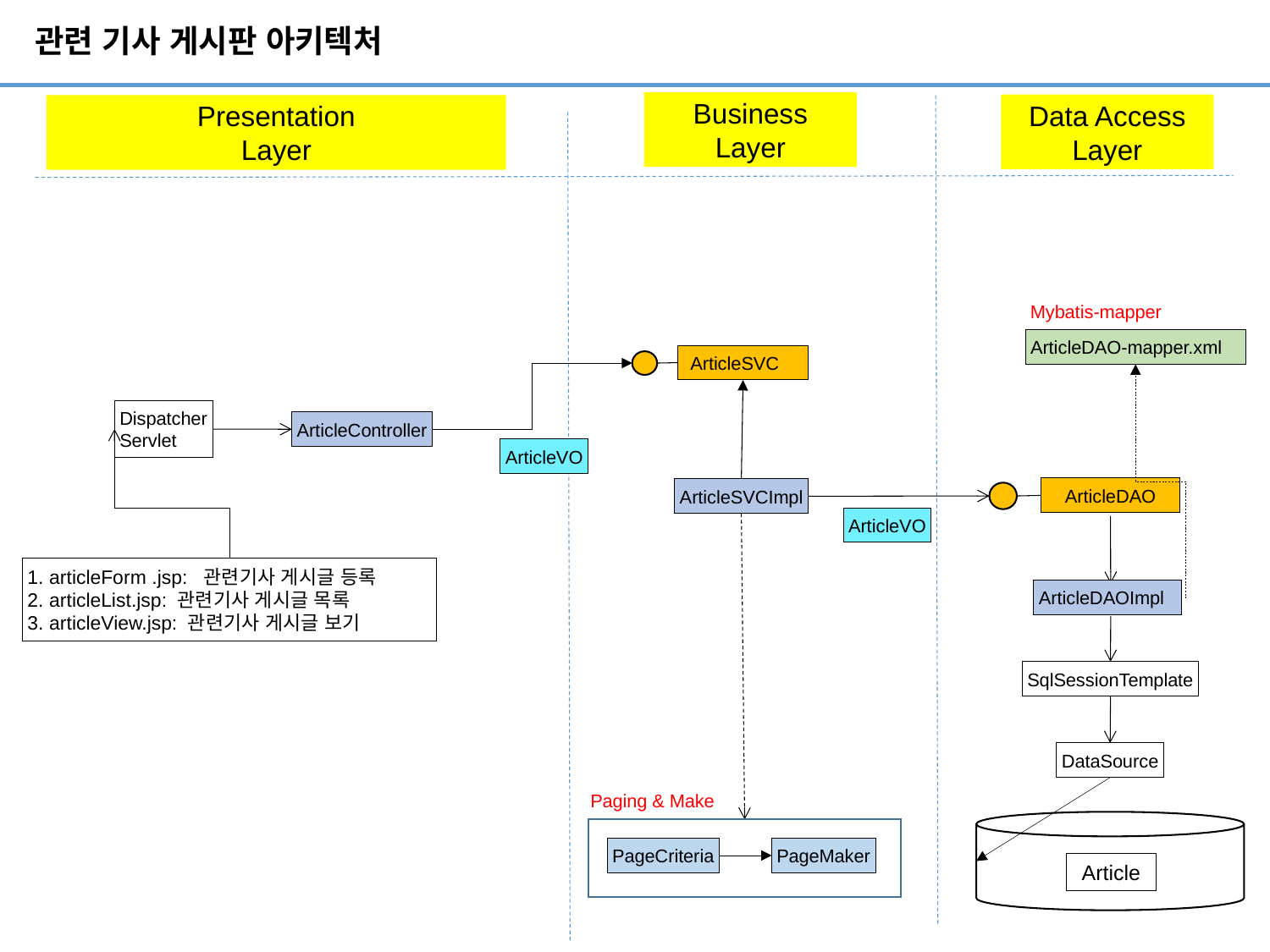

# 관련 기사 게시판 아키텍처

Business
Layer
Data Access
Layer
Presentation
Layer
Mybatis-mapper
ArticleDAO-mapper.xml
ArticleSVC

Dispatcher
Servlet
ArticleController
ArticleVO
ArticleDAO

ArticleSVCImpl
ArticleVO
1. articleForm .jsp:  관련기사 게시글 등록
2. articleList.jsp: 관련기사 게시글 목록
3. articleView.jsp: 관련기사 게시글 보기
ArticleDAOImpl
SqlSessionTemplate
DataSource
Paging & Make

Article

PageCriteria
PageMaker